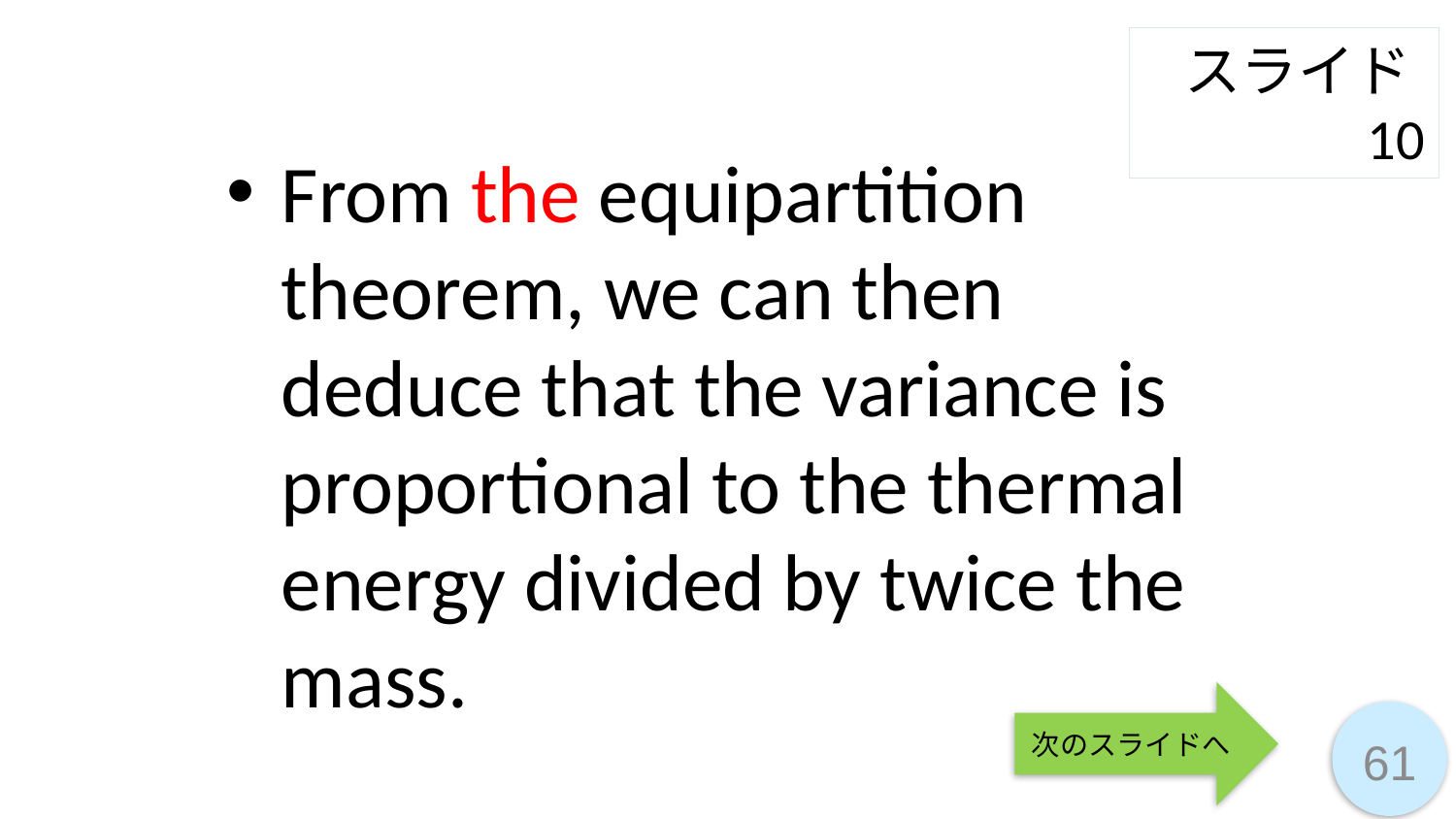

スライド10
From the equipartition theorem, we can then deduce that the variance is proportional to the thermal energy divided by twice the mass.
次のスライドへ
61